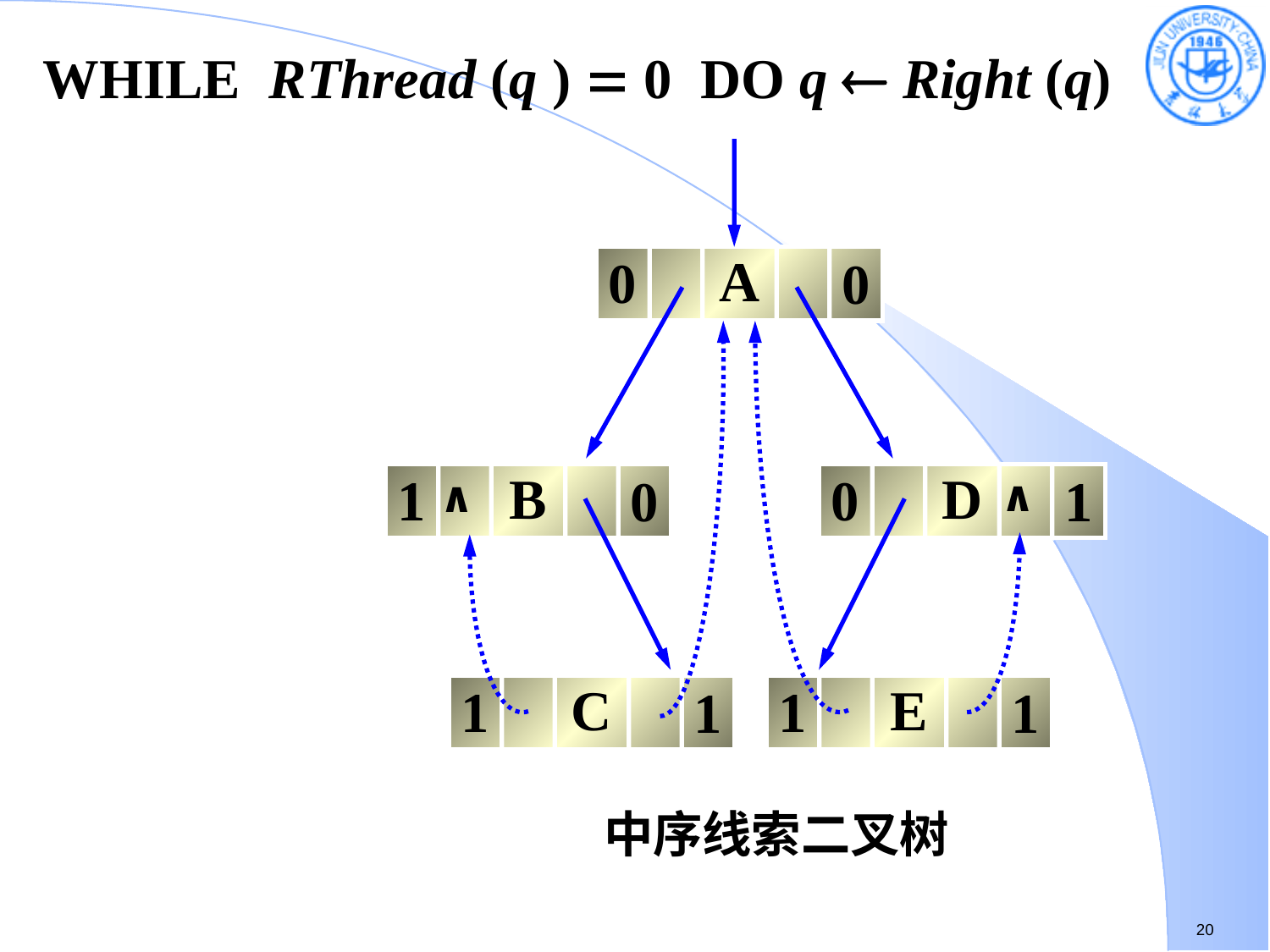

WHILE  RThread (q ) = 0  DO q ← Right (q)

0
0

A

1
0

B

0
1

D

∧
∧

1
1

C

1
1

E

中序线索二叉树